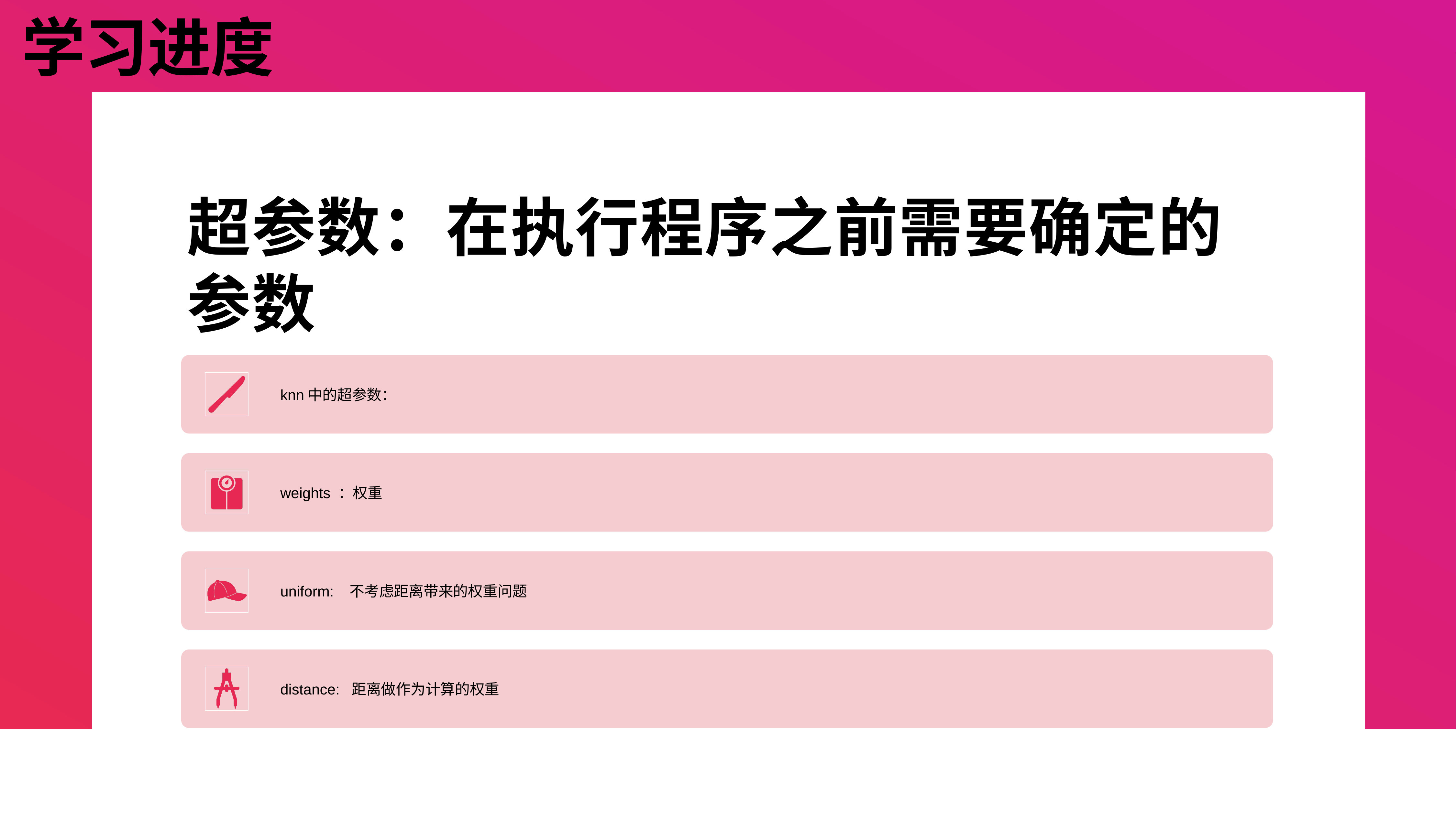

# 超参数：在执行程序之前需要确定的参数
knn中的超参数：
weights ：权重
uniform:   不考虑距离带来的权重问题
distance:  距离做作为计算的权重